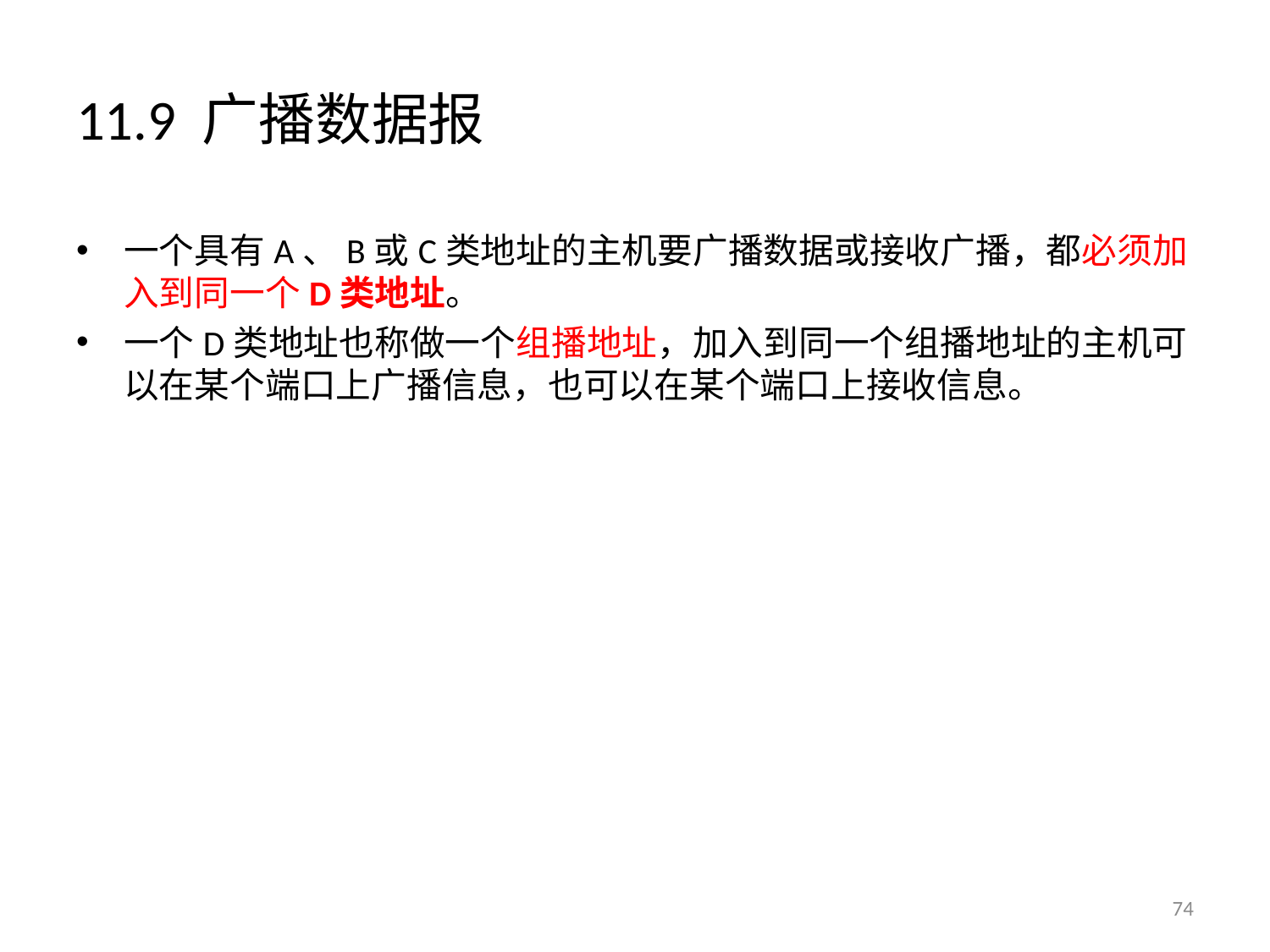

# 11.9 广播数据报
一个具有A、B或C类地址的主机要广播数据或接收广播，都必须加入到同一个D类地址。
一个D类地址也称做一个组播地址，加入到同一个组播地址的主机可以在某个端口上广播信息，也可以在某个端口上接收信息。

74